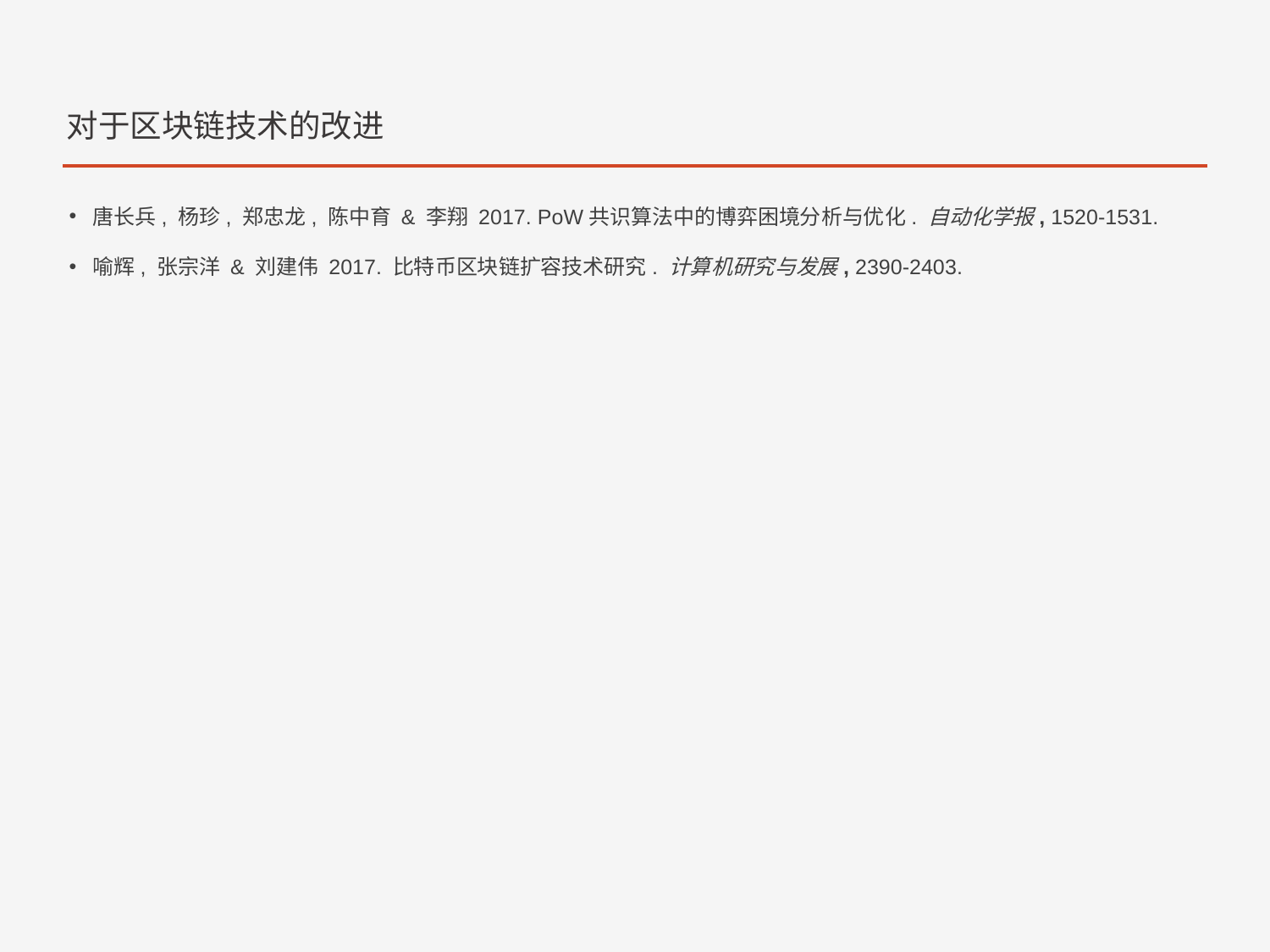

对于区块链技术的改进
唐长兵, 杨珍, 郑忠龙, 陈中育 & 李翔 2017. PoW共识算法中的博弈困境分析与优化. 自动化学报, 1520-1531.
喻辉, 张宗洋 & 刘建伟 2017. 比特币区块链扩容技术研究. 计算机研究与发展, 2390-2403.